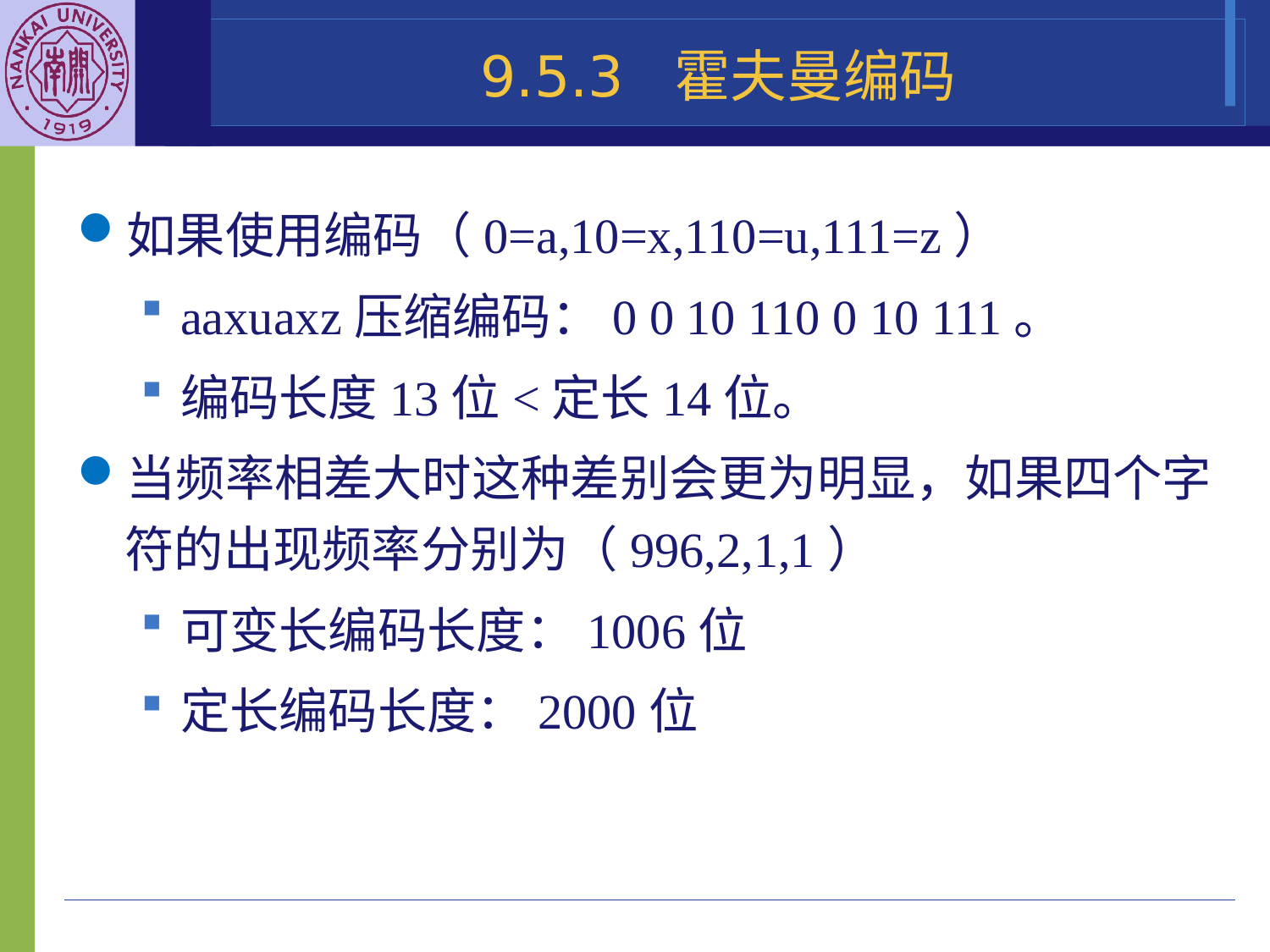

9.5.3  霍夫曼编码
如果使用编码（0=a,10=x,110=u,111=z）
aaxuaxz压缩编码：0 0 10 110 0 10 111。
编码长度13位<定长14位。
当频率相差大时这种差别会更为明显，如果四个字符的出现频率分别为（996,2,1,1）
可变长编码长度：1006位
定长编码长度：2000位
44